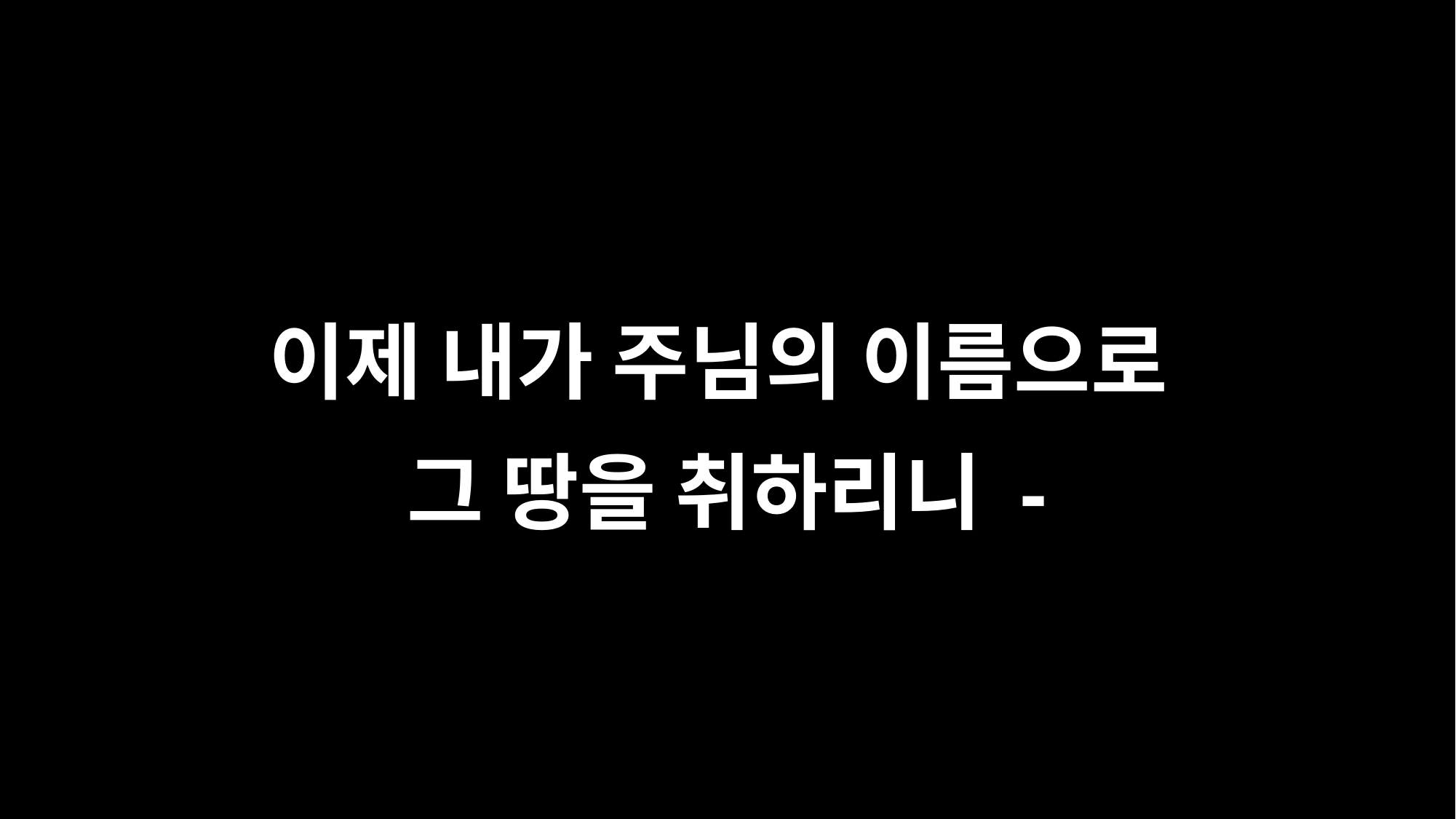

이제 내가 주님의 이름으로
그 땅을 취하리니 -